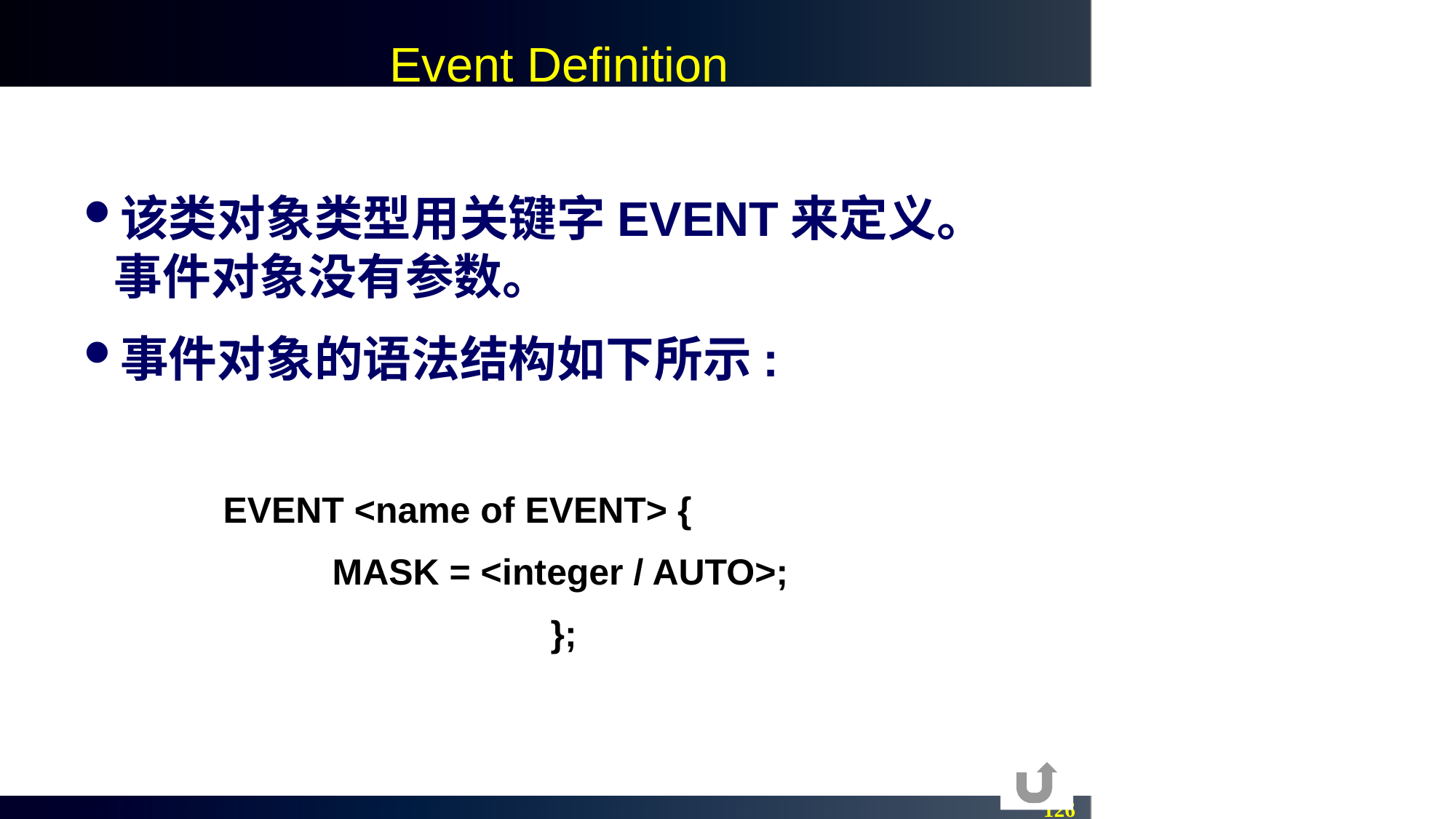

Event Definition
该类对象类型用关键字EVENT来定义。事件对象没有参数。
事件对象的语法结构如下所示:

		EVENT <name of EVENT> {
			MASK = <integer / AUTO>;
					};